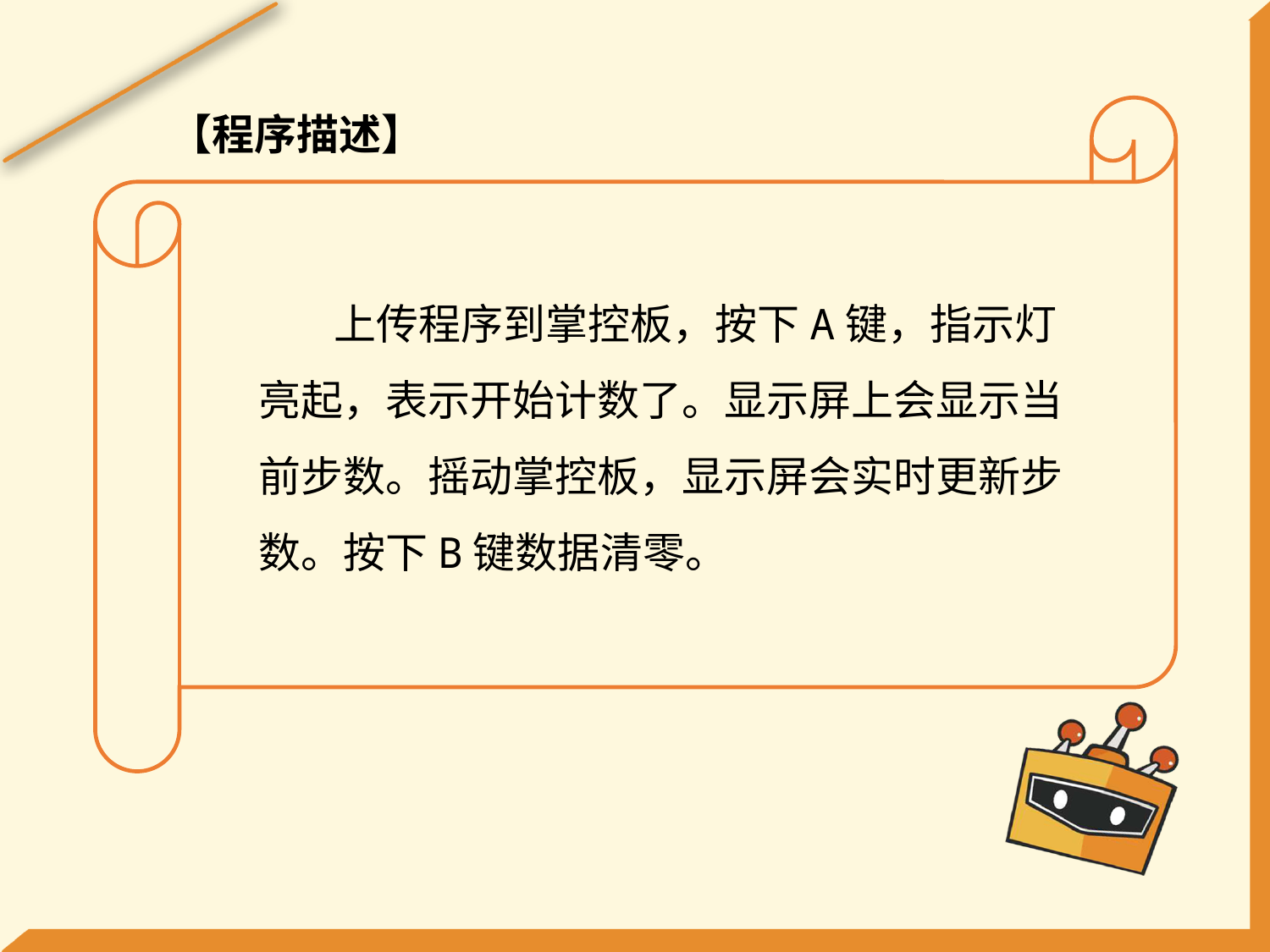

【程序描述】
   上传程序到掌控板，按下A键，指示灯亮起，表示开始计数了。显示屏上会显示当前步数。摇动掌控板，显示屏会实时更新步数。按下B键数据清零。